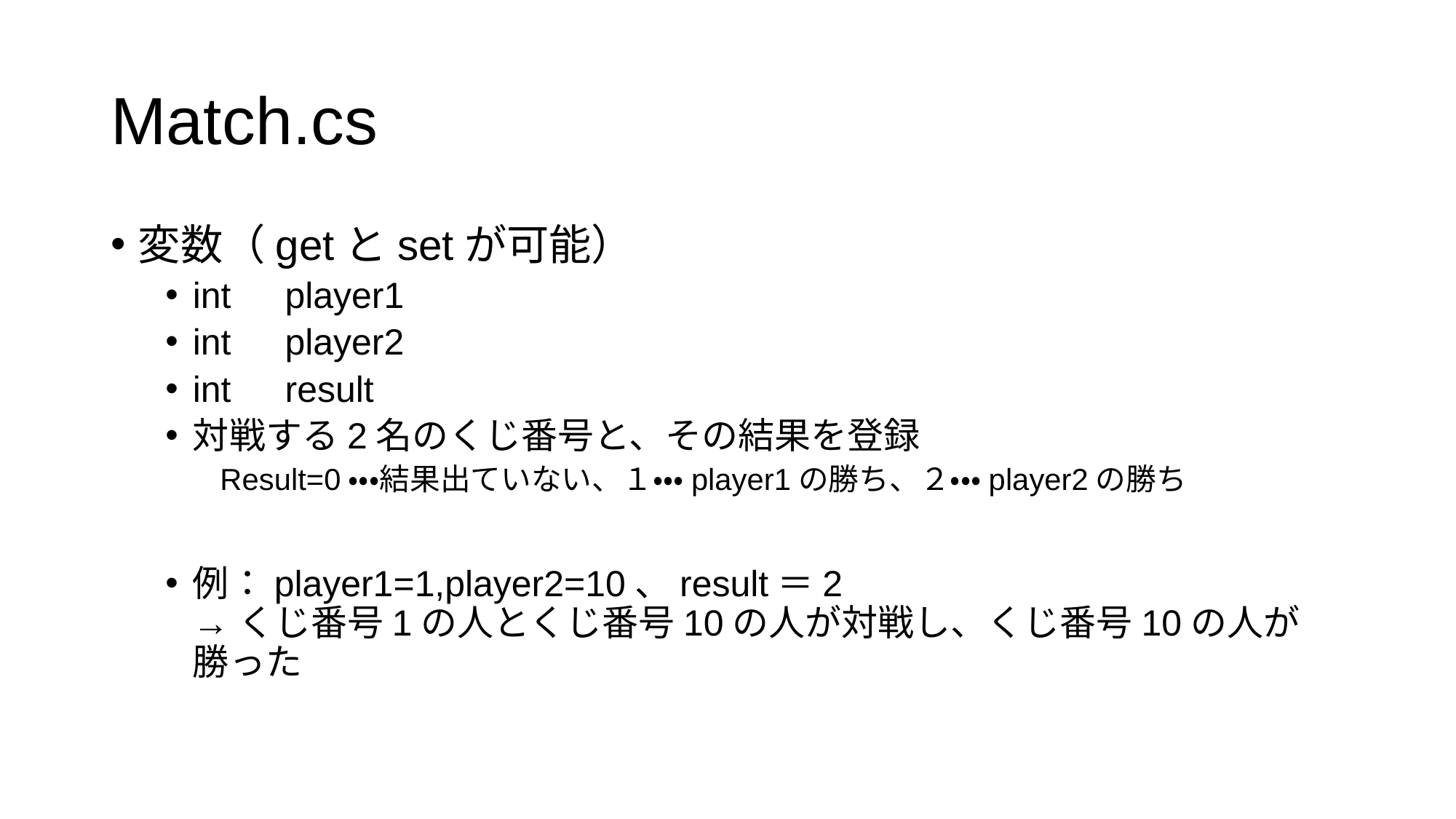

# Match.cs
変数（getとsetが可能）
int　player1
int　player2
int　result
対戦する2名のくじ番号と、その結果を登録
Result=0・・・結果出ていない、１・・・player1の勝ち、２・・・player2の勝ち

例：player1=1,player2=10、result＝2
→くじ番号1の人とくじ番号10の人が対戦し、くじ番号10の人が勝った